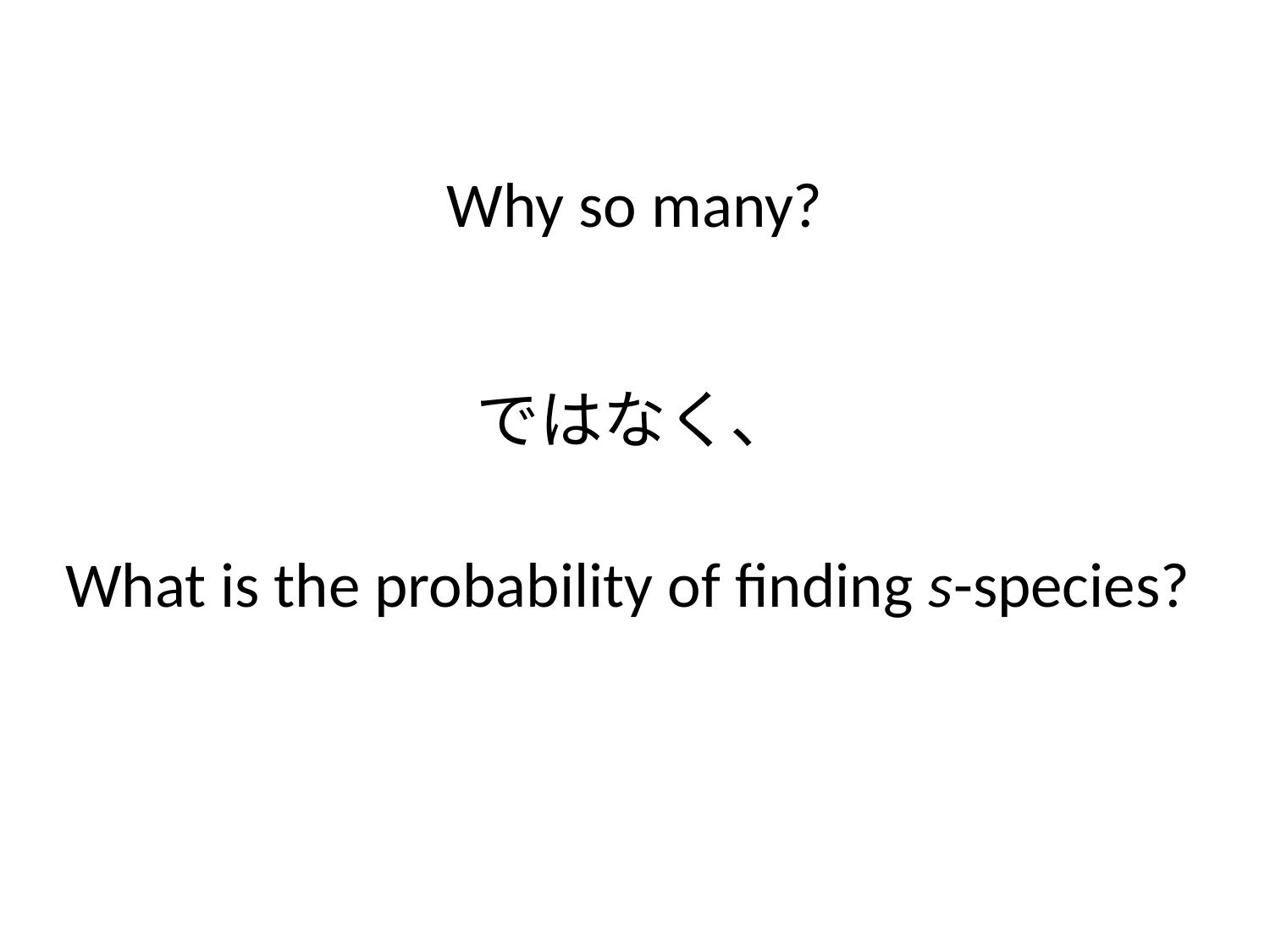

Why so many?
ではなく、
What is the probability of finding s-species?